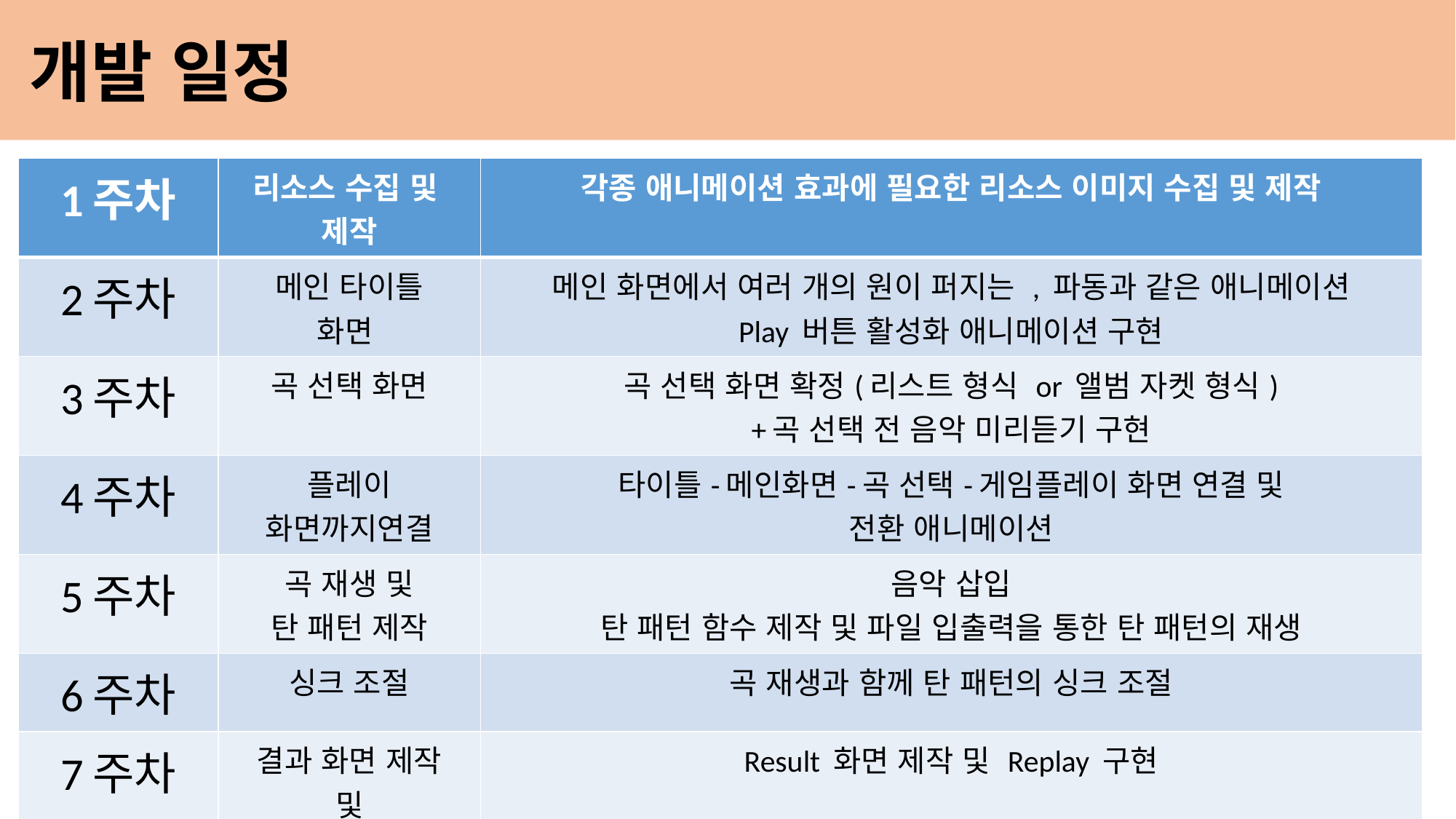

# 개발 일정
| 1주차 | 리소스 수집 및 제작 | 각종 애니메이션 효과에 필요한 리소스 이미지 수집 및 제작 |
| --- | --- | --- |
| 2주차 | 메인 타이틀 화면 | 메인 화면에서 여러 개의 원이 퍼지는 , 파동과 같은 애니메이션 Play 버튼 활성화 애니메이션 구현 |
| 3주차 | 곡 선택 화면 | 곡 선택 화면 확정(리스트 형식 or 앨범 자켓 형식) +곡 선택 전 음악 미리듣기 구현 |
| 4주차 | 플레이 화면까지연결 | 타이틀-메인화면-곡 선택-게임플레이 화면 연결 및 전환 애니메이션 |
| 5주차 | 곡 재생 및 탄 패턴 제작 | 음악 삽입 탄 패턴 함수 제작 및 파일 입출력을 통한 탄 패턴의 재생 |
| 6주차 | 싱크 조절 | 곡 재생과 함께 탄 패턴의 싱크 조절 |
| 7주차 | 결과 화면 제작 및 | Result 화면 제작 및 Replay 구현 |
| 8주차 | 마무리 | 최종 점검 및 릴리즈 |